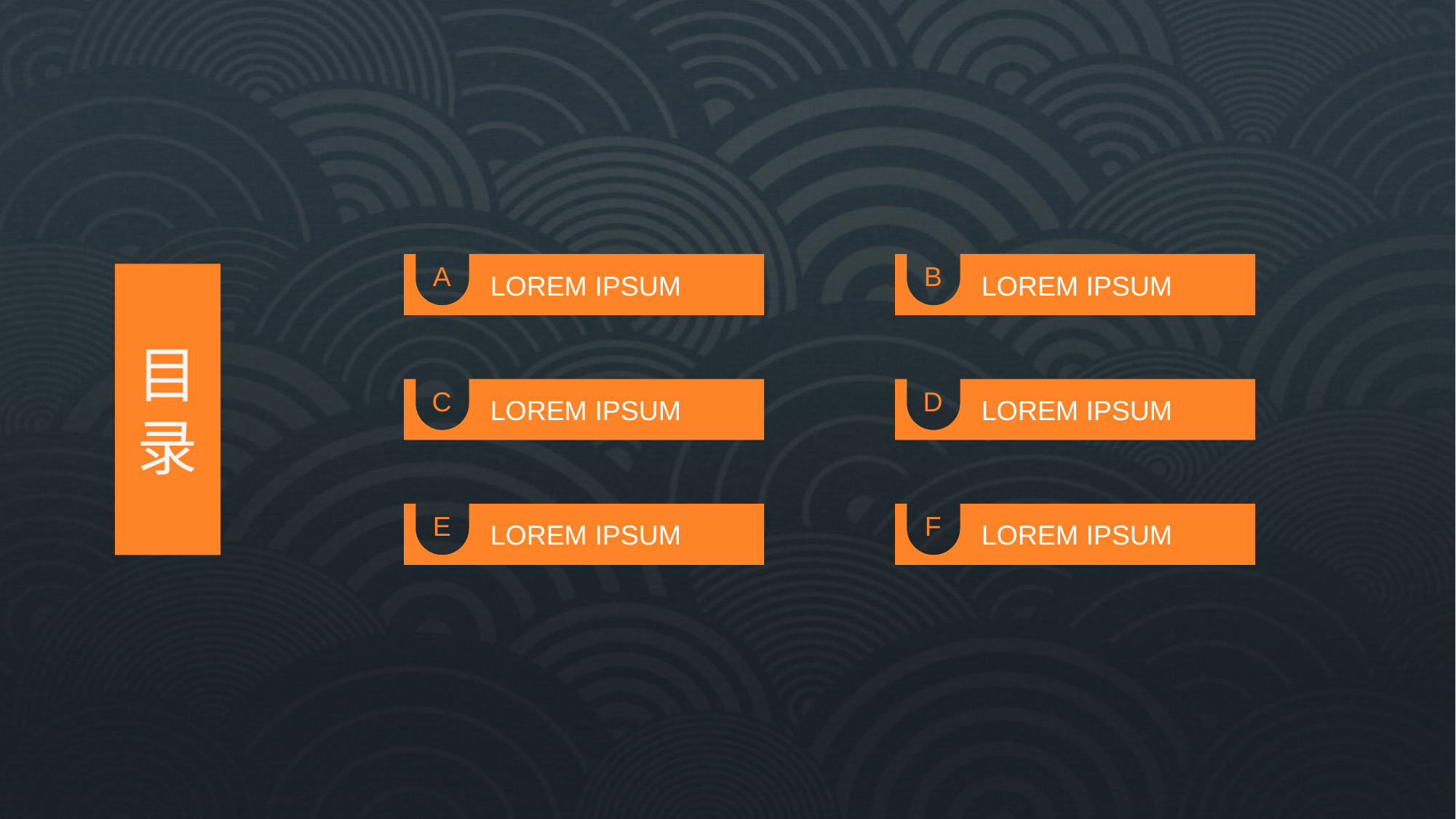

A
LOREM IPSUM
B
LOREM IPSUM
目录
C
LOREM IPSUM
D
LOREM IPSUM
E
LOREM IPSUM
F
LOREM IPSUM